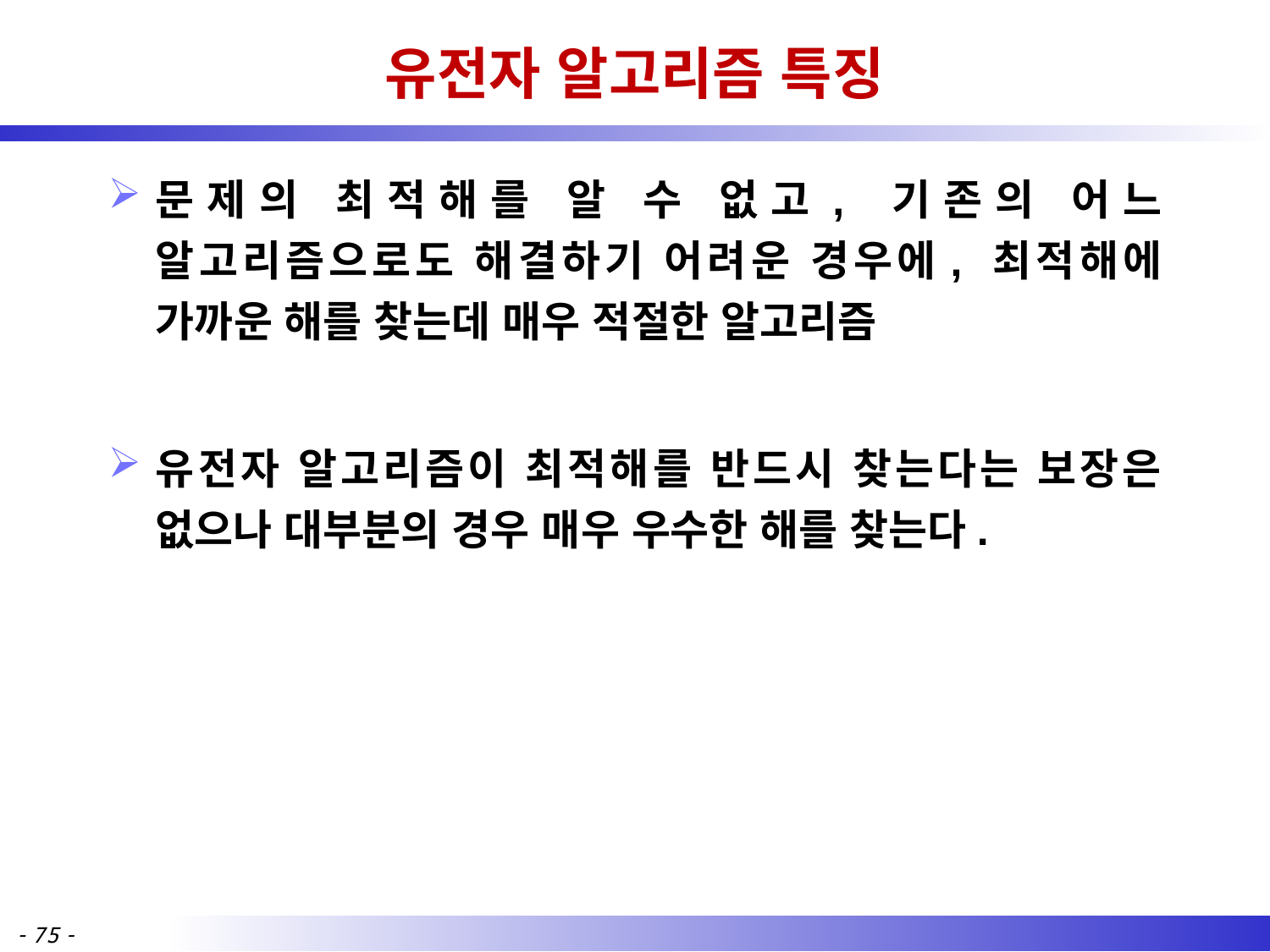

# 유전자 알고리즘 특징
문제의 최적해를 알 수 없고, 기존의 어느 알고리즘으로도 해결하기 어려운 경우에, 최적해에 가까운 해를 찾는데 매우 적절한 알고리즘

유전자 알고리즘이 최적해를 반드시 찾는다는 보장은 없으나 대부분의 경우 매우 우수한 해를 찾는다.
- 75 -